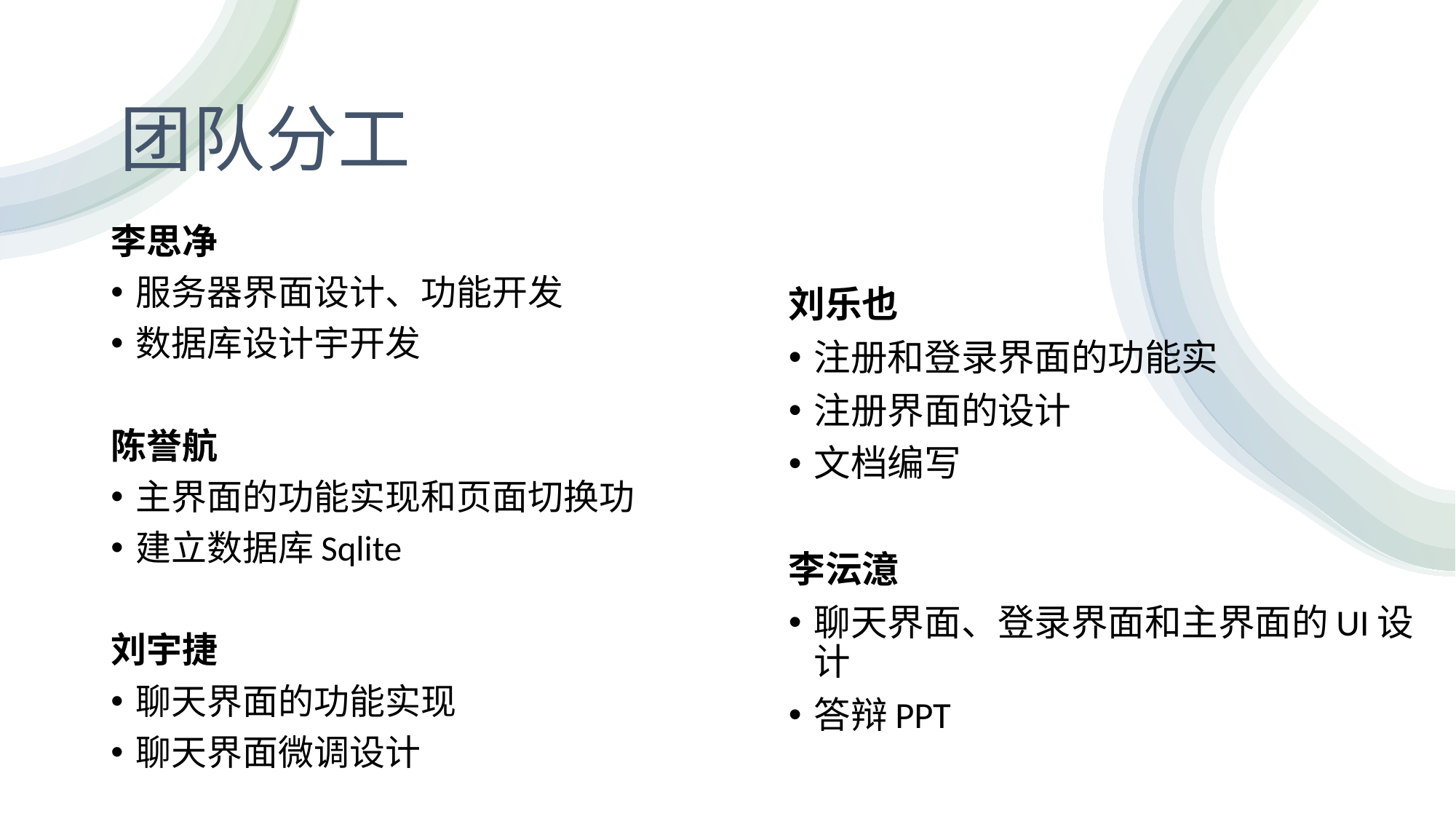

团队分工

李思净
服务器界面设计、功能开发
数据库设计宇开发

陈誉航
主界面的功能实现和页面切换功
建立数据库Sqlite

刘宇捷
聊天界面的功能实现
聊天界面微调设计

刘乐也
注册和登录界面的功能实
注册界面的设计
文档编写

李沄澺
聊天界面、登录界面和主界面的UI设计
答辩PPT